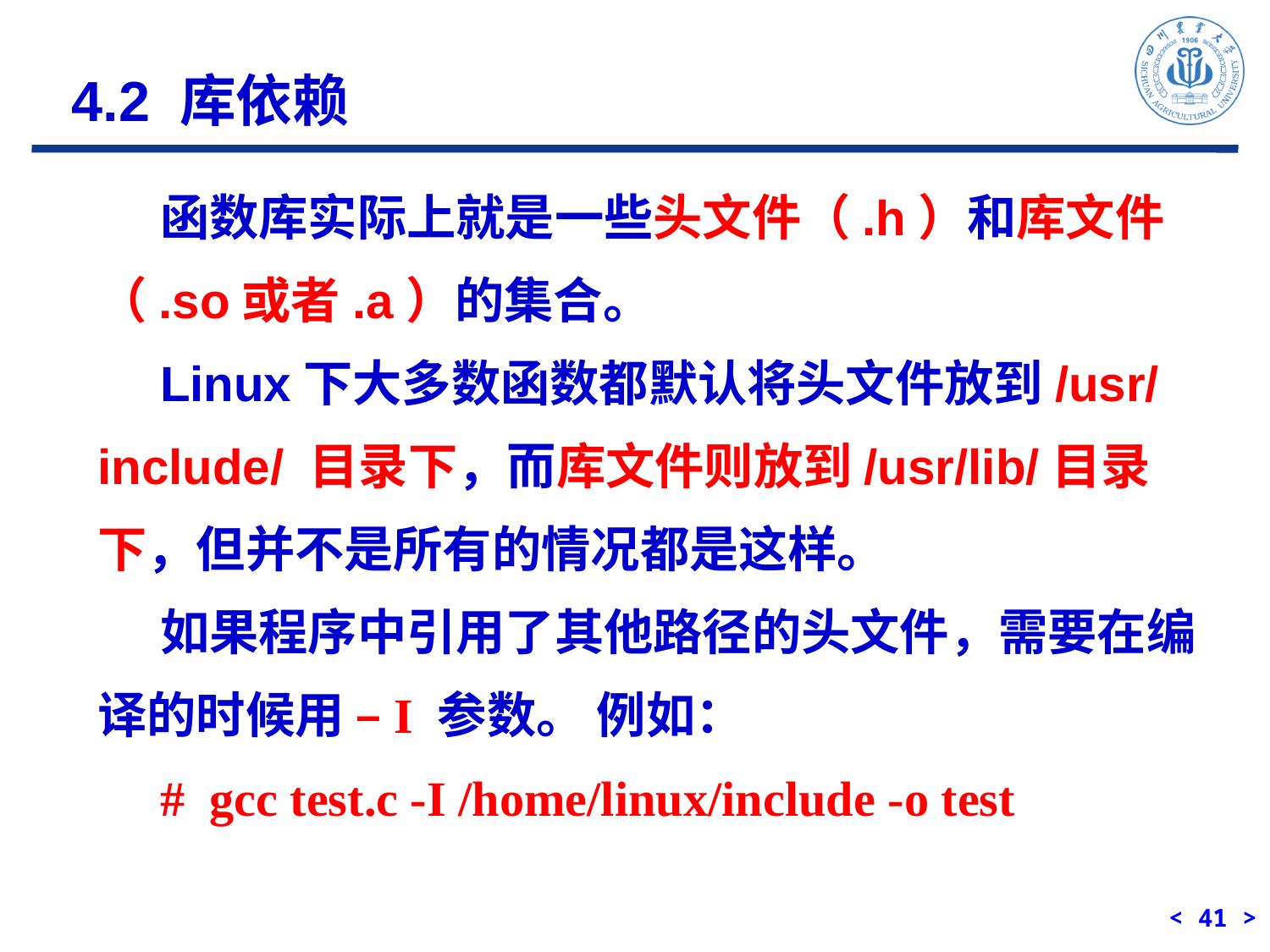

4.2 库依赖
函数库实际上就是一些头文件（.h）和库文件（.so或者.a）的集合。
Linux下大多数函数都默认将头文件放到/usr/include/ 目录下，而库文件则放到/usr/lib/目录下，但并不是所有的情况都是这样。
如果程序中引用了其他路径的头文件，需要在编译的时候用 –I 参数。 例如：
#  gcc test.c -I /home/linux/include -o test